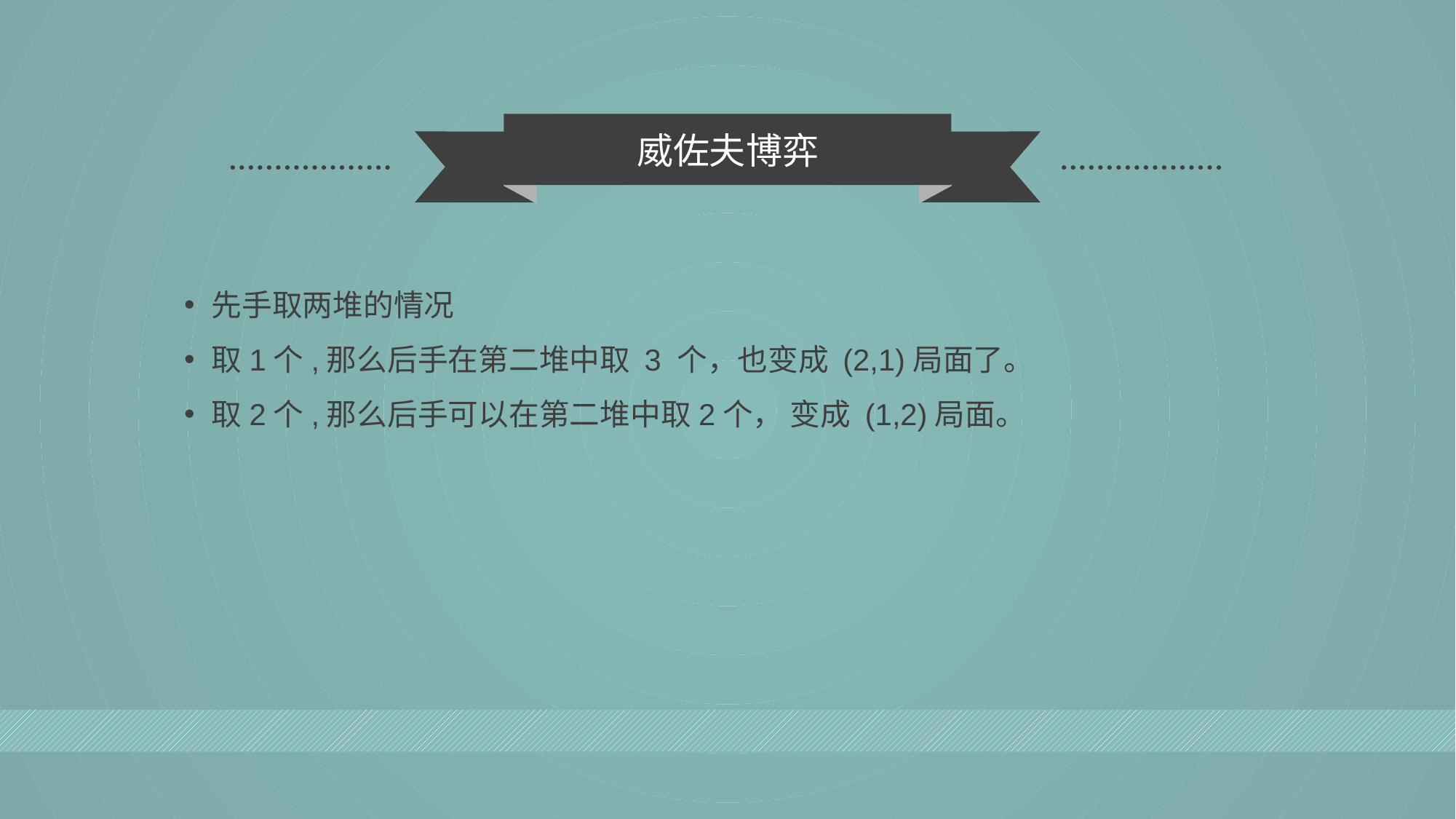

威佐夫博弈

先手取两堆的情况
取1个,那么后手在第二堆中取 3 个，也变成 (2,1)局面了。
取2个,那么后手可以在第二堆中取2个， 变成 (1,2)局面。